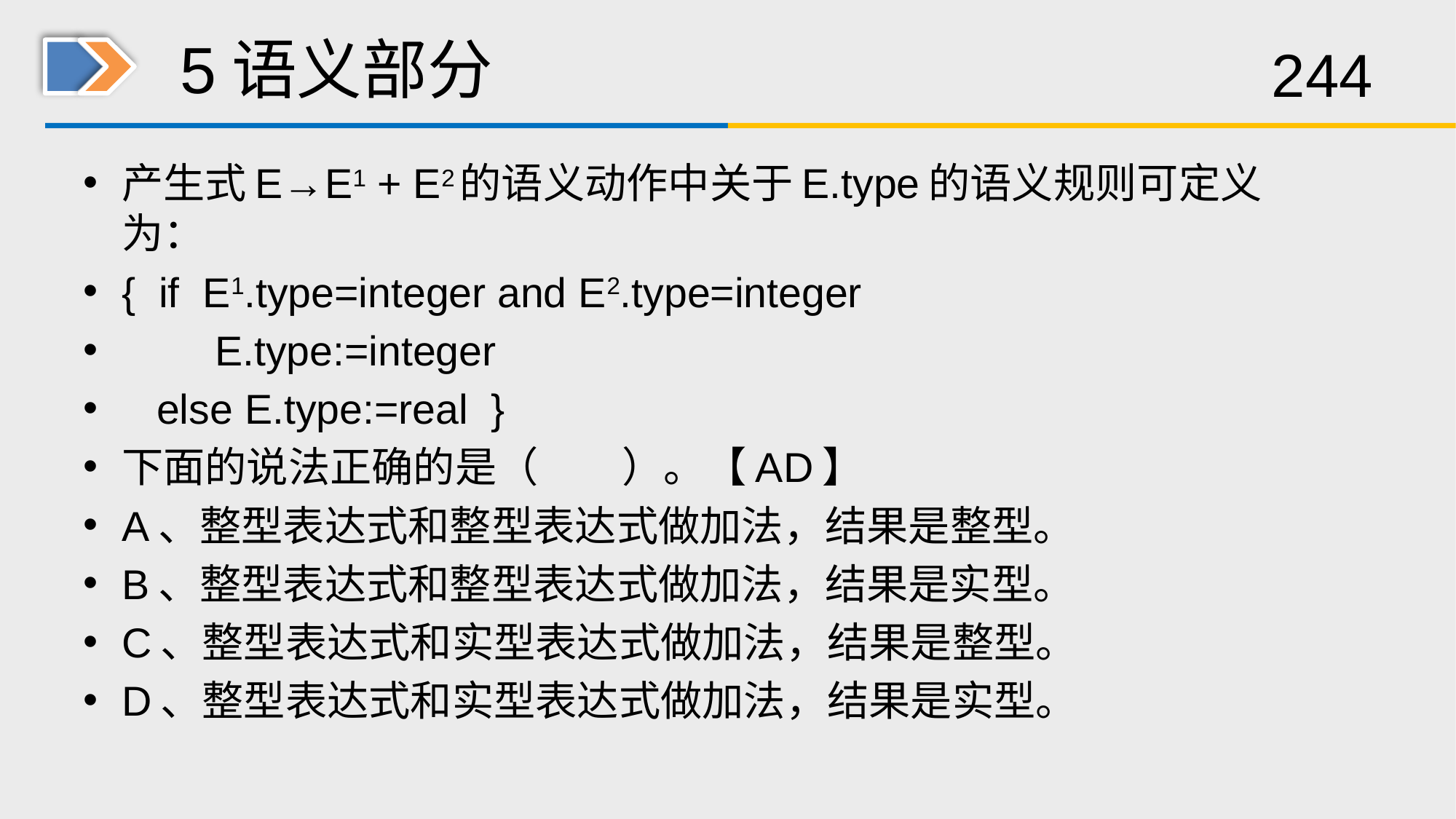

# 5语义部分
244
产生式E→E1 + E2的语义动作中关于E.type的语义规则可定义为：
{  if  E1.type=integer and E2.type=integer
        E.type:=integer
   else E.type:=real  }
下面的说法正确的是（　　）。【AD】
A、整型表达式和整型表达式做加法，结果是整型。
B、整型表达式和整型表达式做加法，结果是实型。
C、整型表达式和实型表达式做加法，结果是整型。
D、整型表达式和实型表达式做加法，结果是实型。